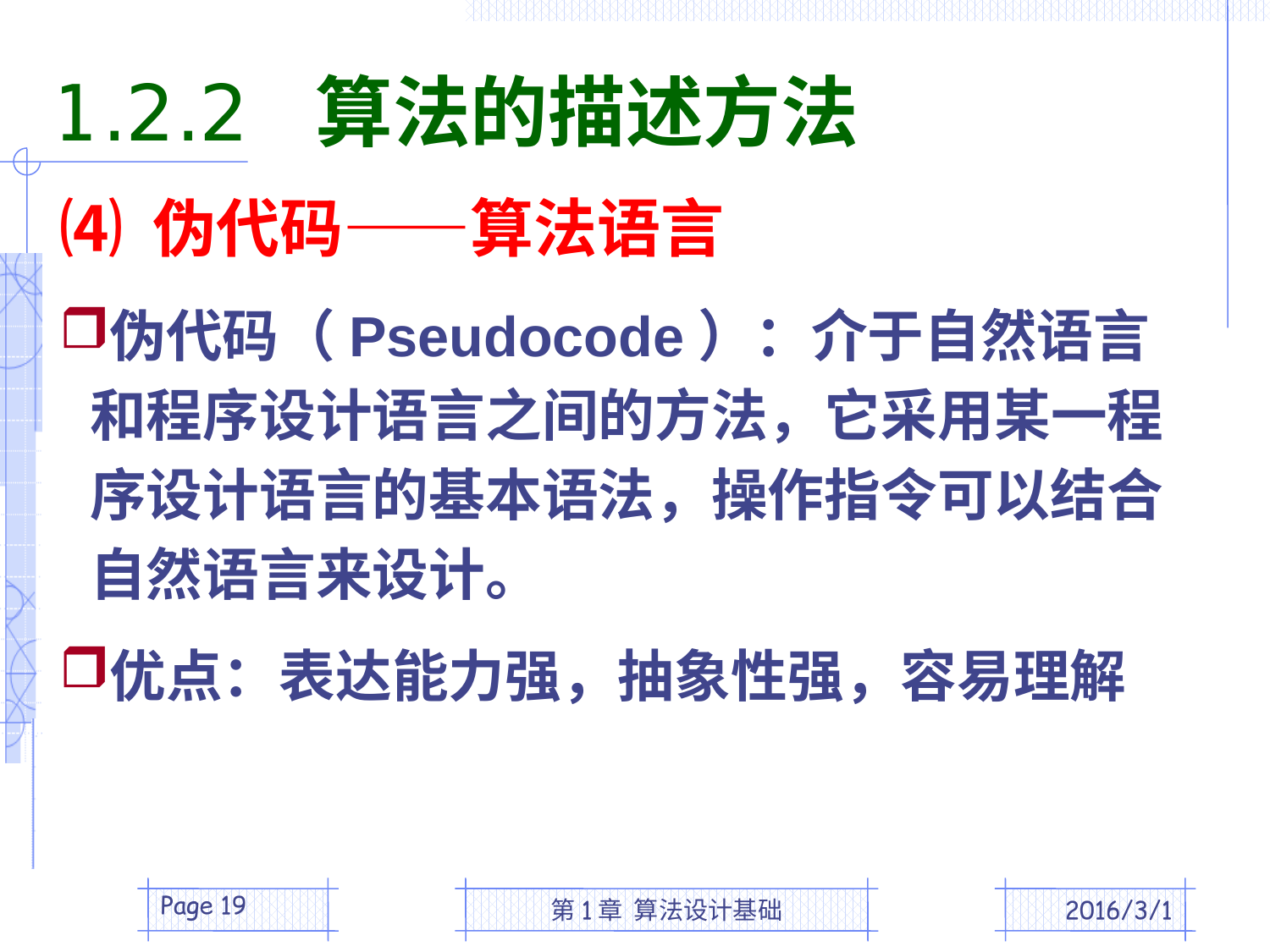

1.2.2  算法的描述方法
⑷ 伪代码——算法语言
伪代码（Pseudocode）：介于自然语言和程序设计语言之间的方法，它采用某一程序设计语言的基本语法，操作指令可以结合自然语言来设计。
优点：表达能力强，抽象性强，容易理解
Page 19
第1章  算法设计基础
2016/3/1